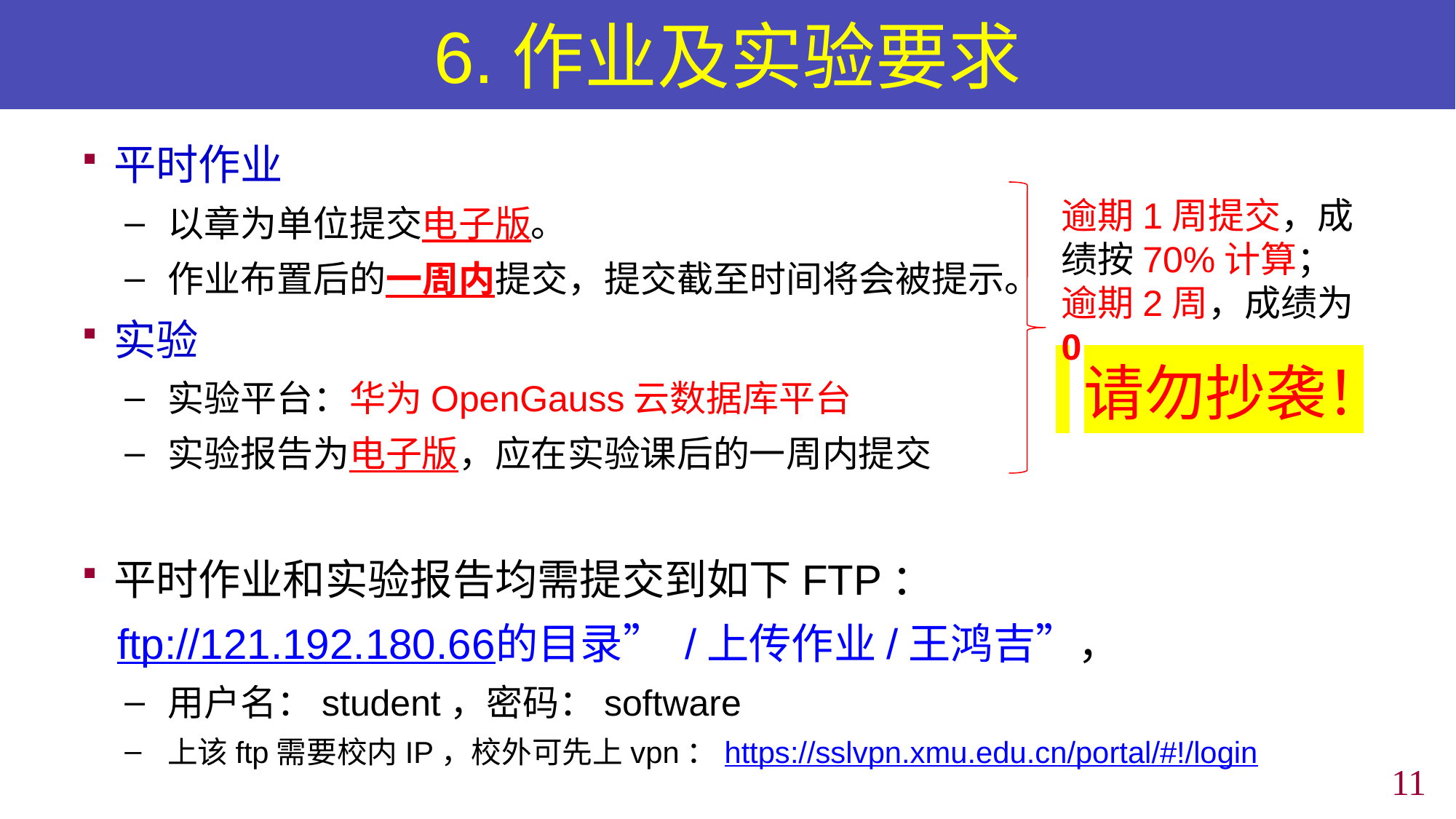

# 6.作业及实验要求
平时作业
以章为单位提交电子版。
作业布置后的一周内提交，提交截至时间将会被提示。
实验
实验平台：华为OpenGauss云数据库平台
实验报告为电子版，应在实验课后的一周内提交

平时作业和实验报告均需提交到如下FTP：
   ftp://121.192.180.66的目录” /上传作业/王鸿吉”，
用户名：student，密码：software
上该ftp需要校内IP，校外可先上vpn：https://sslvpn.xmu.edu.cn/portal/#!/login

逾期1周提交，成绩按70%计算；逾期2周，成绩为0
 请勿抄袭！
11